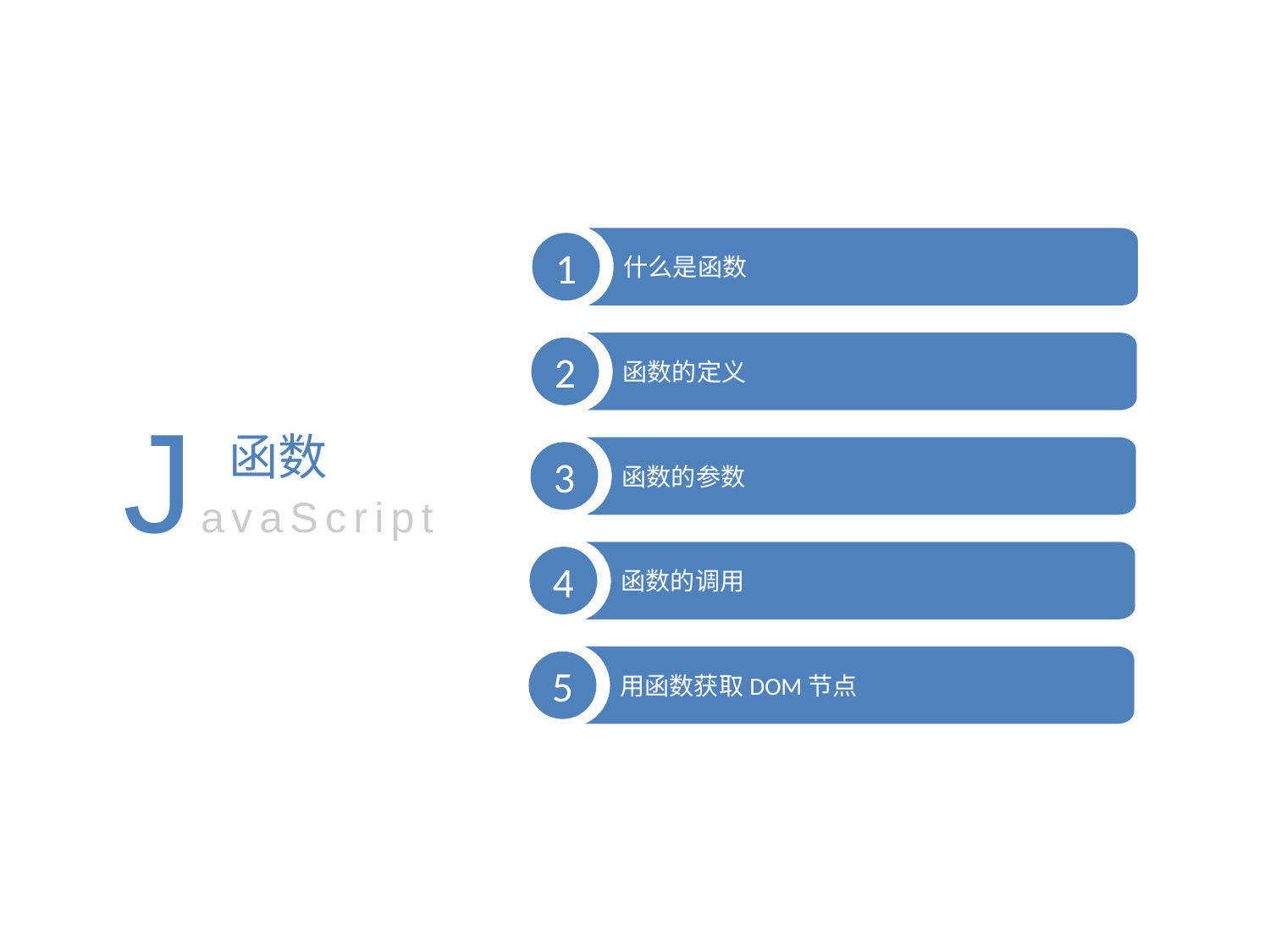

什么是函数
1
函数的定义
2
JavaScript
函数
函数的参数
3
函数的调用
4
用函数获取DOM节点
5